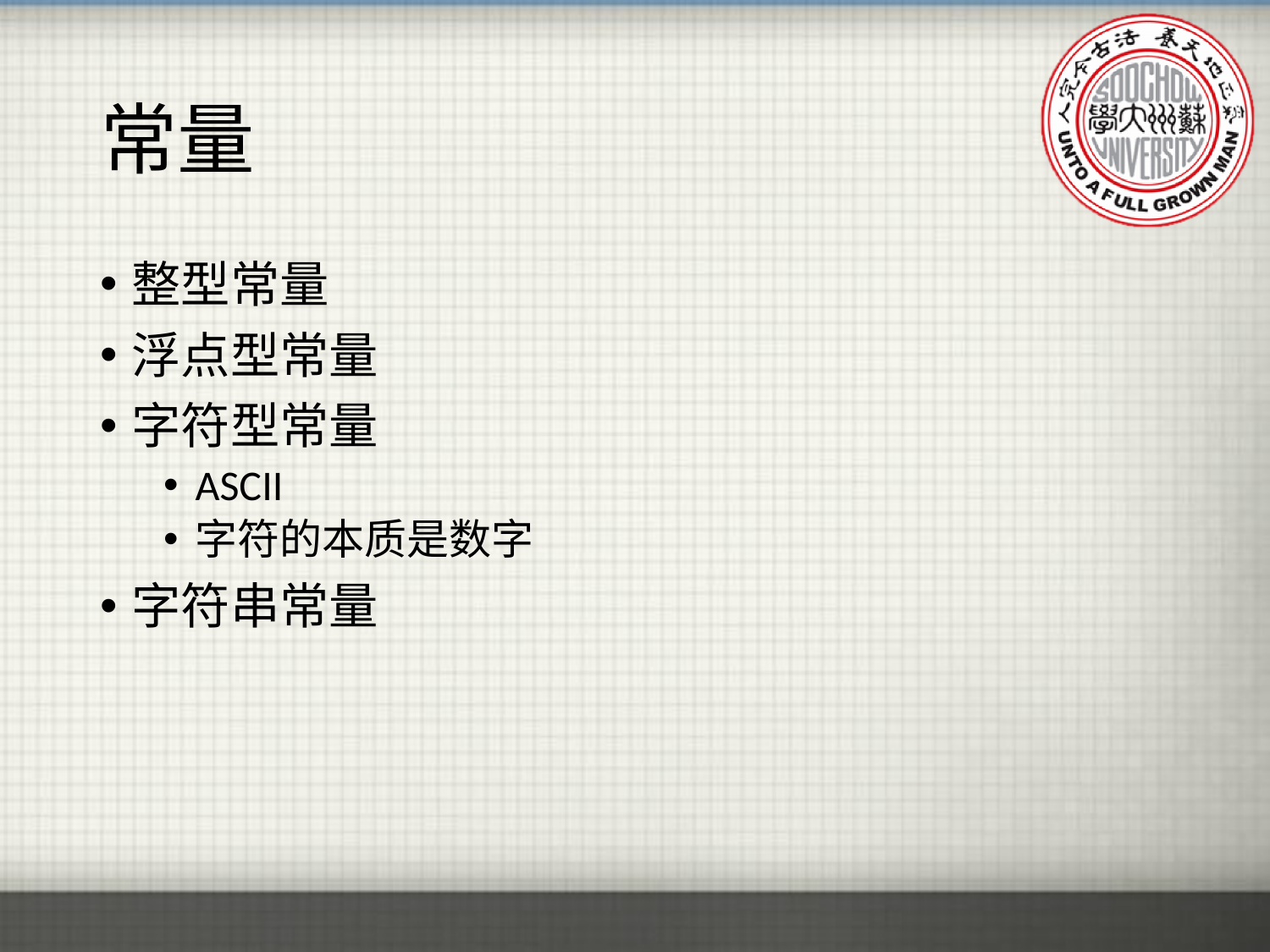

# 常量
整型常量
浮点型常量
字符型常量
ASCII
字符的本质是数字
字符串常量